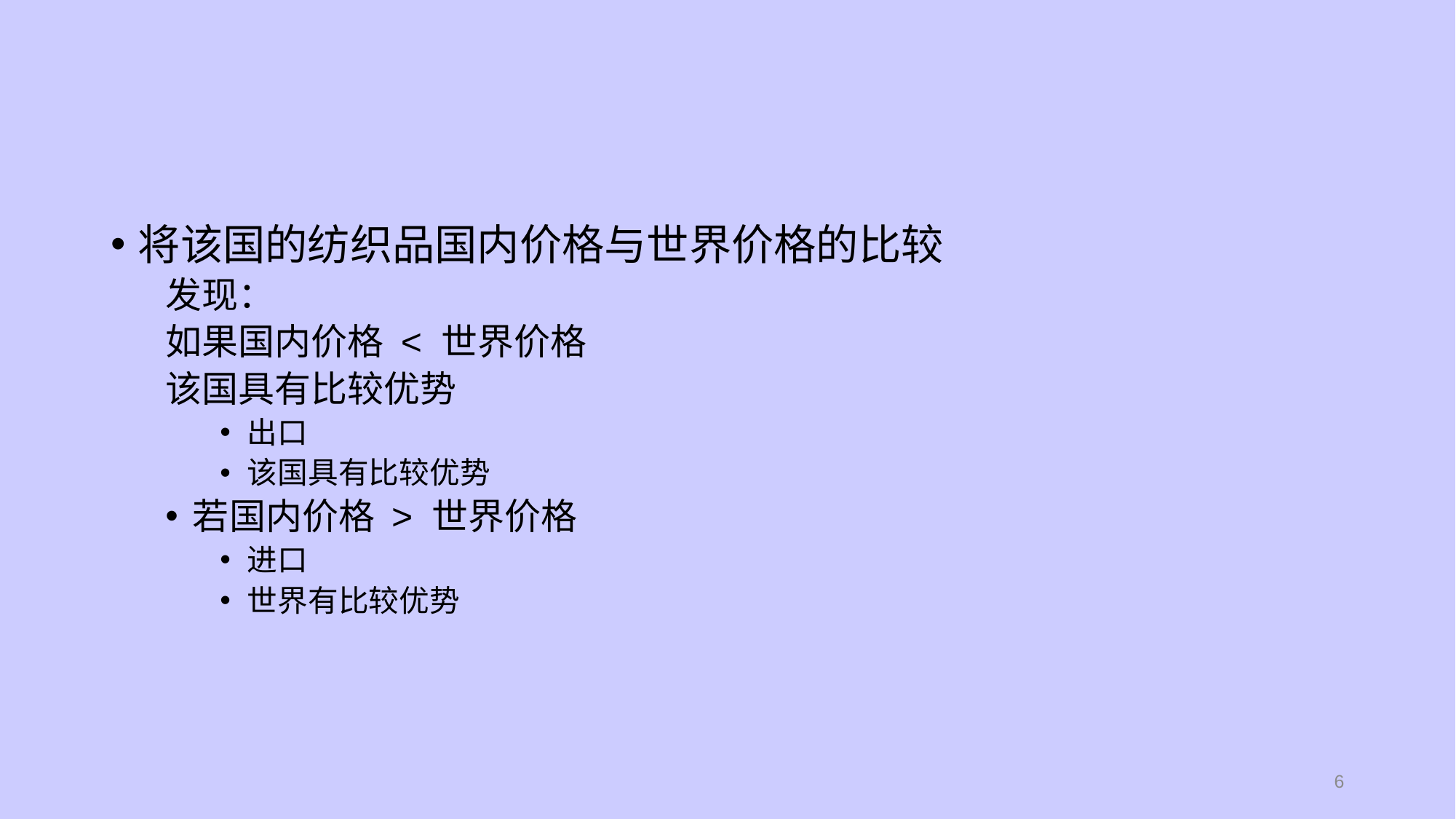

#
将该国的纺织品国内价格与世界价格的比较
发现：
如果国内价格 < 世界价格
该国具有比较优势
出口
该国具有比较优势
若国内价格 > 世界价格
进口
世界有比较优势

6